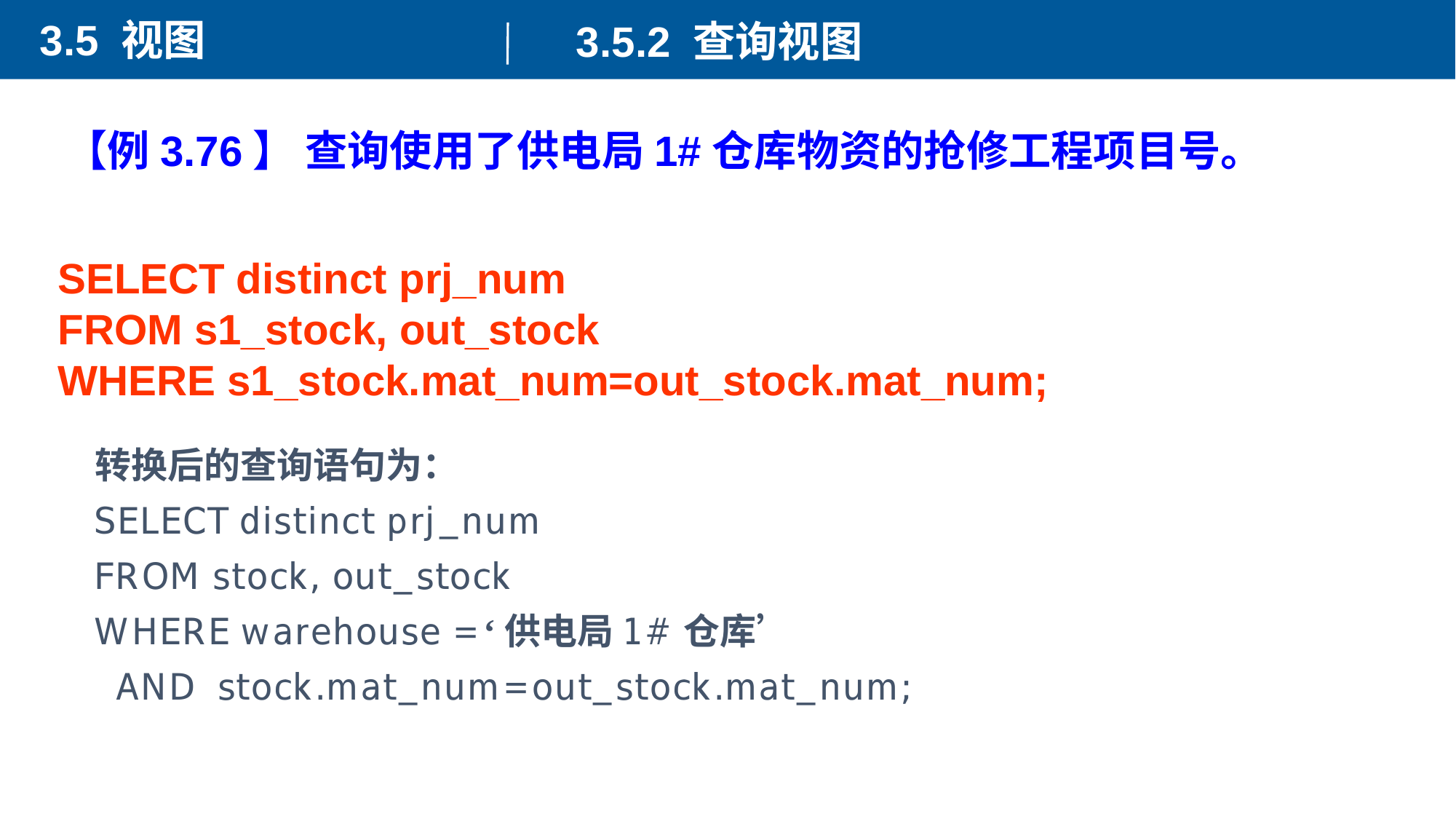

3.5 视图
3.5.2 查询视图
【例3.76】 查询使用了供电局1#仓库物资的抢修工程项目号。
SELECT distinct prj_num
FROM s1_stock, out_stock
WHERE s1_stock.mat_num=out_stock.mat_num;
转换后的查询语句为：
SELECT distinct prj_num
FROM stock, out_stock
WHERE warehouse =‘供电局1#仓库’
  AND  stock.mat_num=out_stock.mat_num;